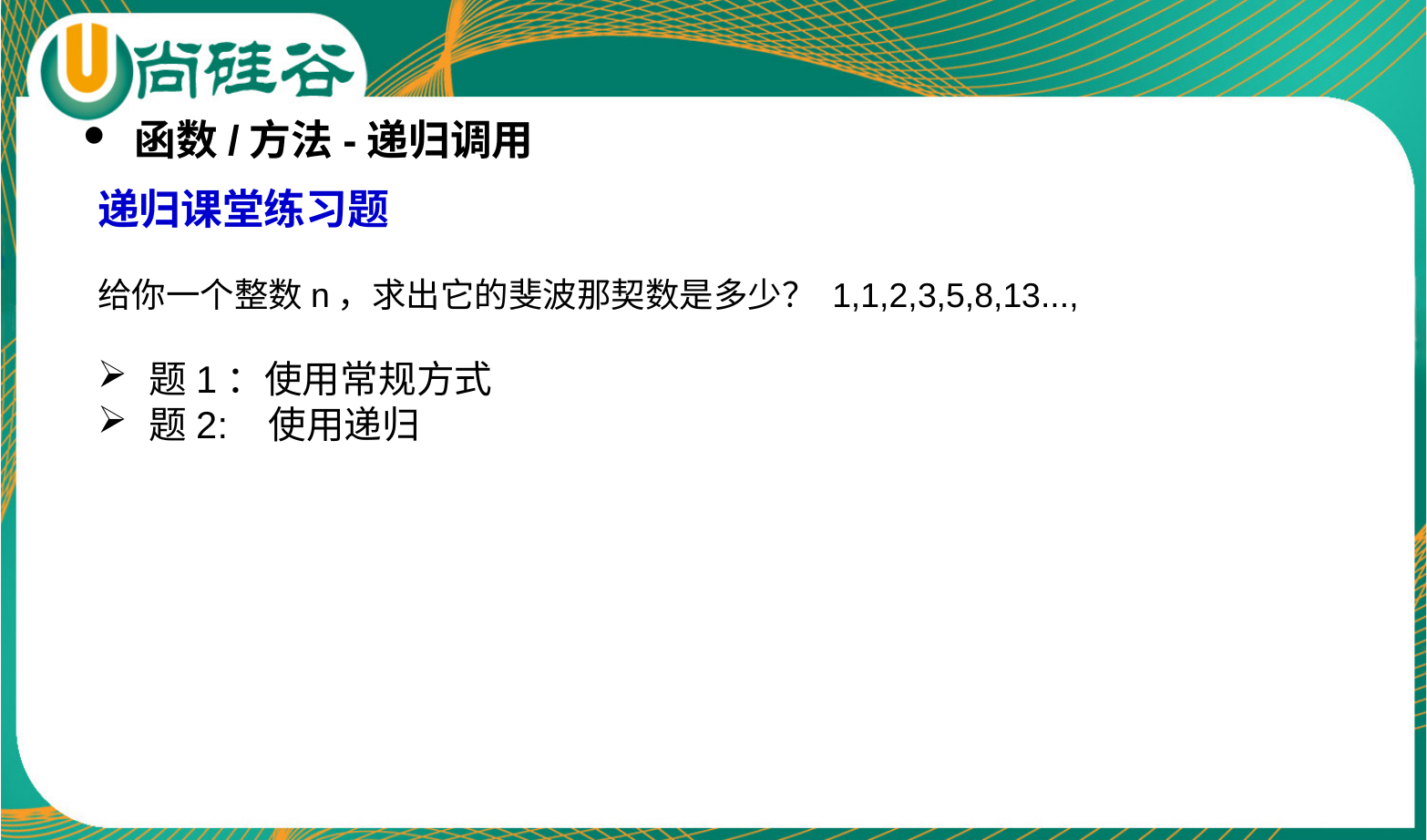

函数/方法-递归调用
递归课堂练习题

给你一个整数n，求出它的斐波那契数是多少？ 1,1,2,3,5,8,13...,

题1：使用常规方式
题2:   使用递归